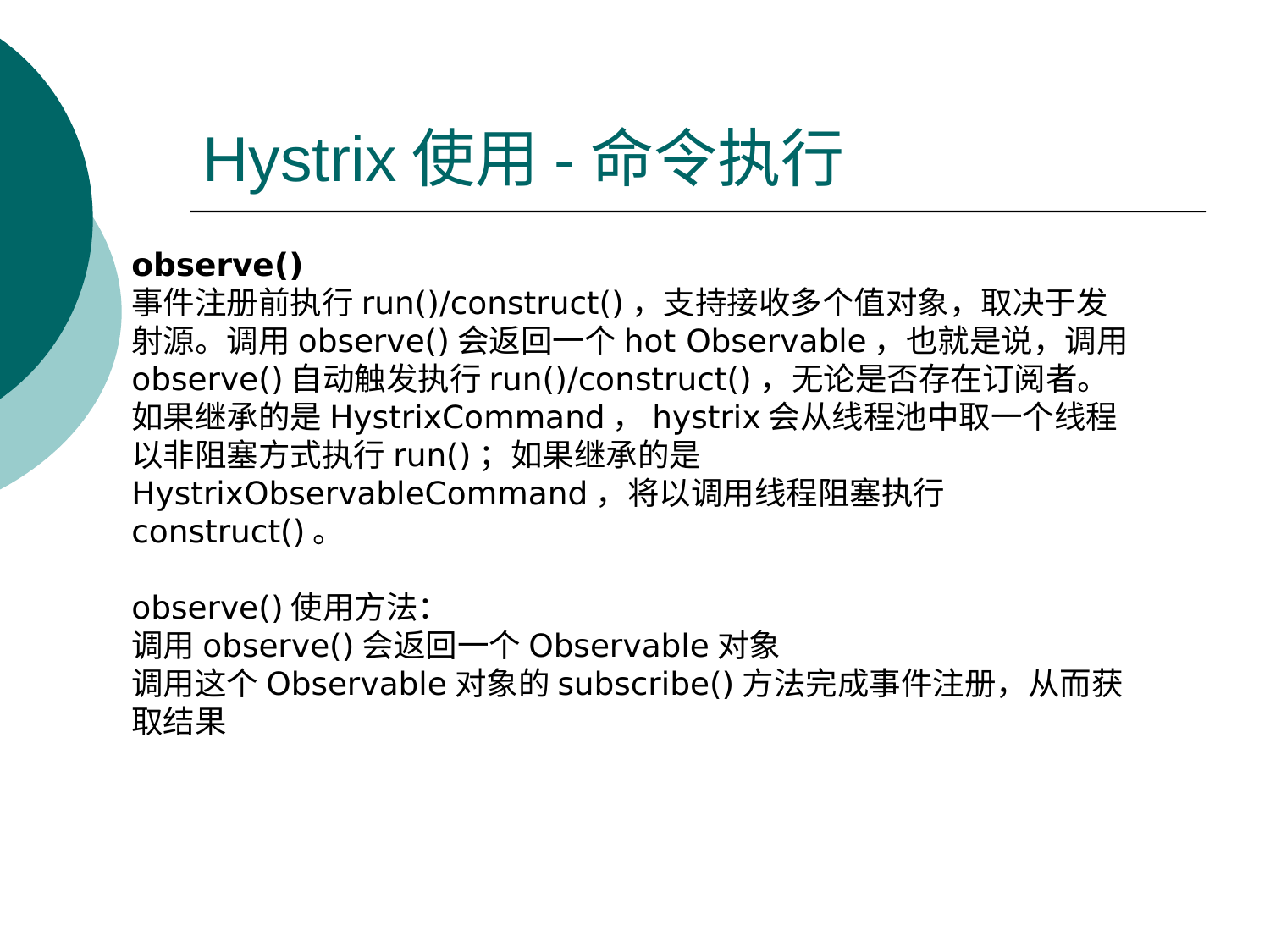

# Hystrix使用-命令执行
observe()
事件注册前执行run()/construct()，支持接收多个值对象，取决于发射源。调用observe()会返回一个hot Observable，也就是说，调用observe()自动触发执行run()/construct()，无论是否存在订阅者。
如果继承的是HystrixCommand，hystrix会从线程池中取一个线程以非阻塞方式执行run()；如果继承的是HystrixObservableCommand，将以调用线程阻塞执行construct()。

observe()使用方法：
调用observe()会返回一个Observable对象
调用这个Observable对象的subscribe()方法完成事件注册，从而获取结果